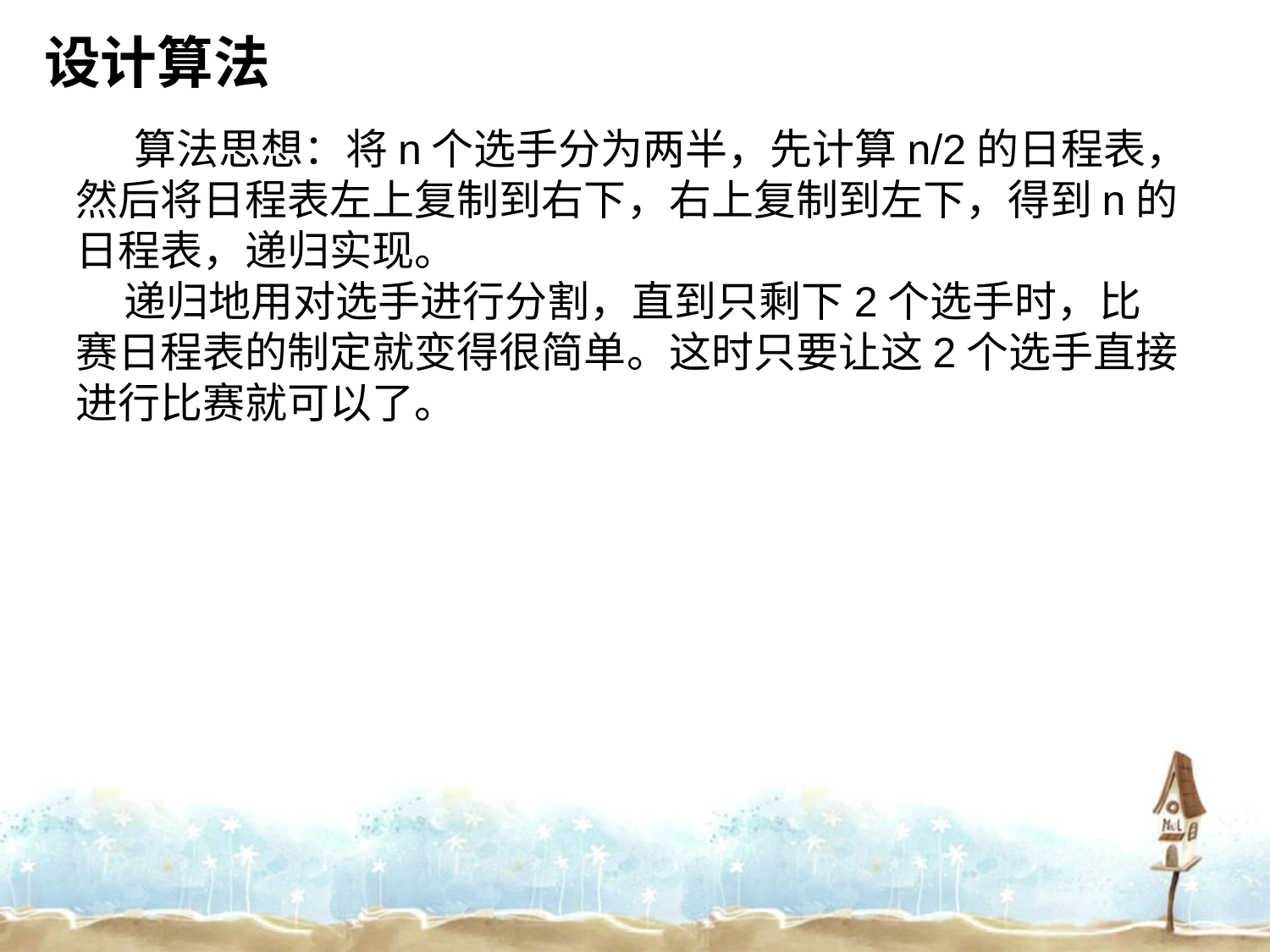

设计算法
     算法思想：将n个选手分为两半，先计算n/2的日程表，然后将日程表左上复制到右下，右上复制到左下，得到n的日程表，递归实现。
    递归地用对选手进行分割，直到只剩下2个选手时，比赛日程表的制定就变得很简单。这时只要让这2个选手直接进行比赛就可以了。